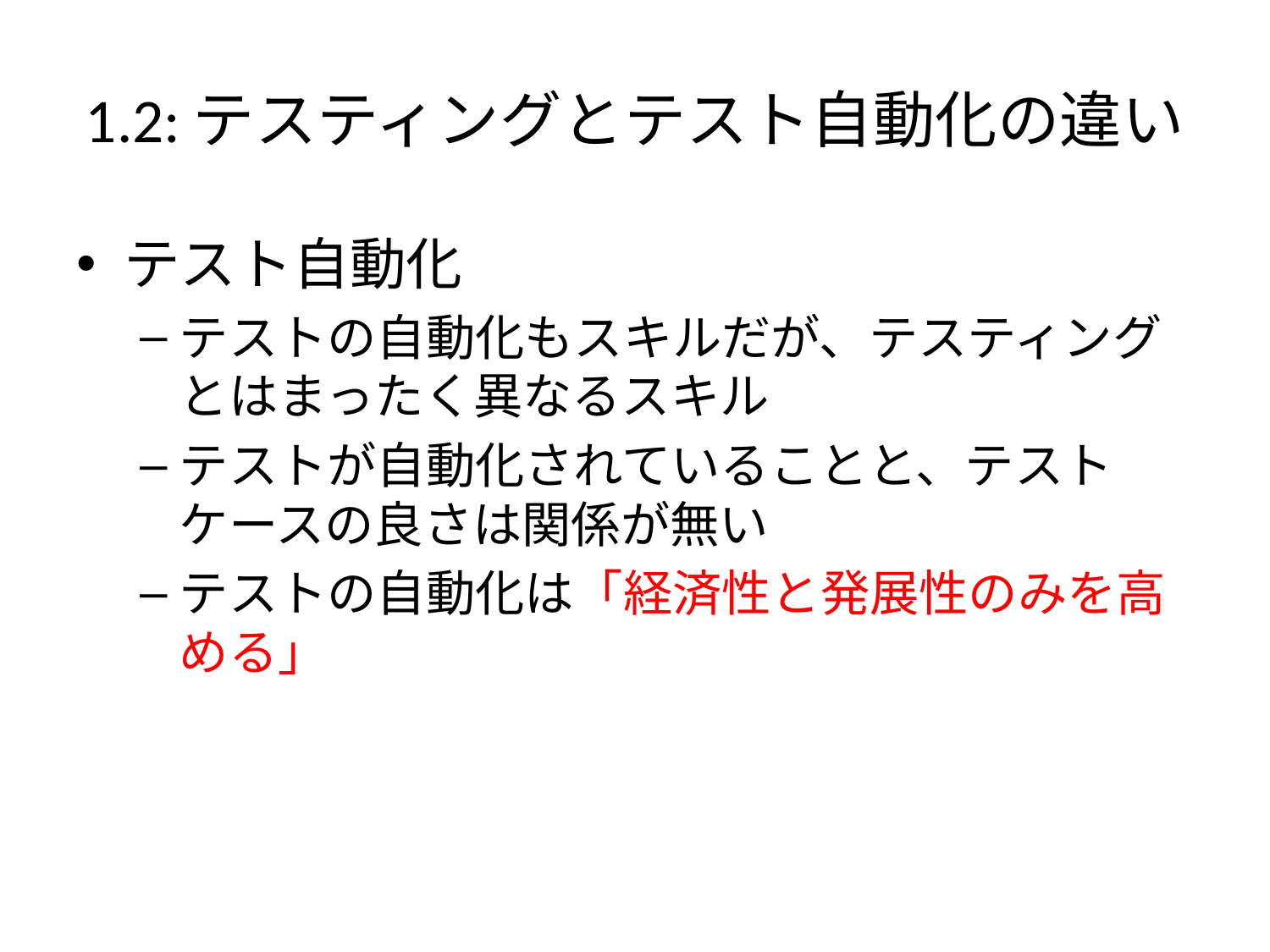

# 1.2:テスティングとテスト自動化の違い
テスト自動化
テストの自動化もスキルだが、テスティングとはまったく異なるスキル
テストが自動化されていることと、テストケースの良さは関係が無い
テストの自動化は「経済性と発展性のみを高める」